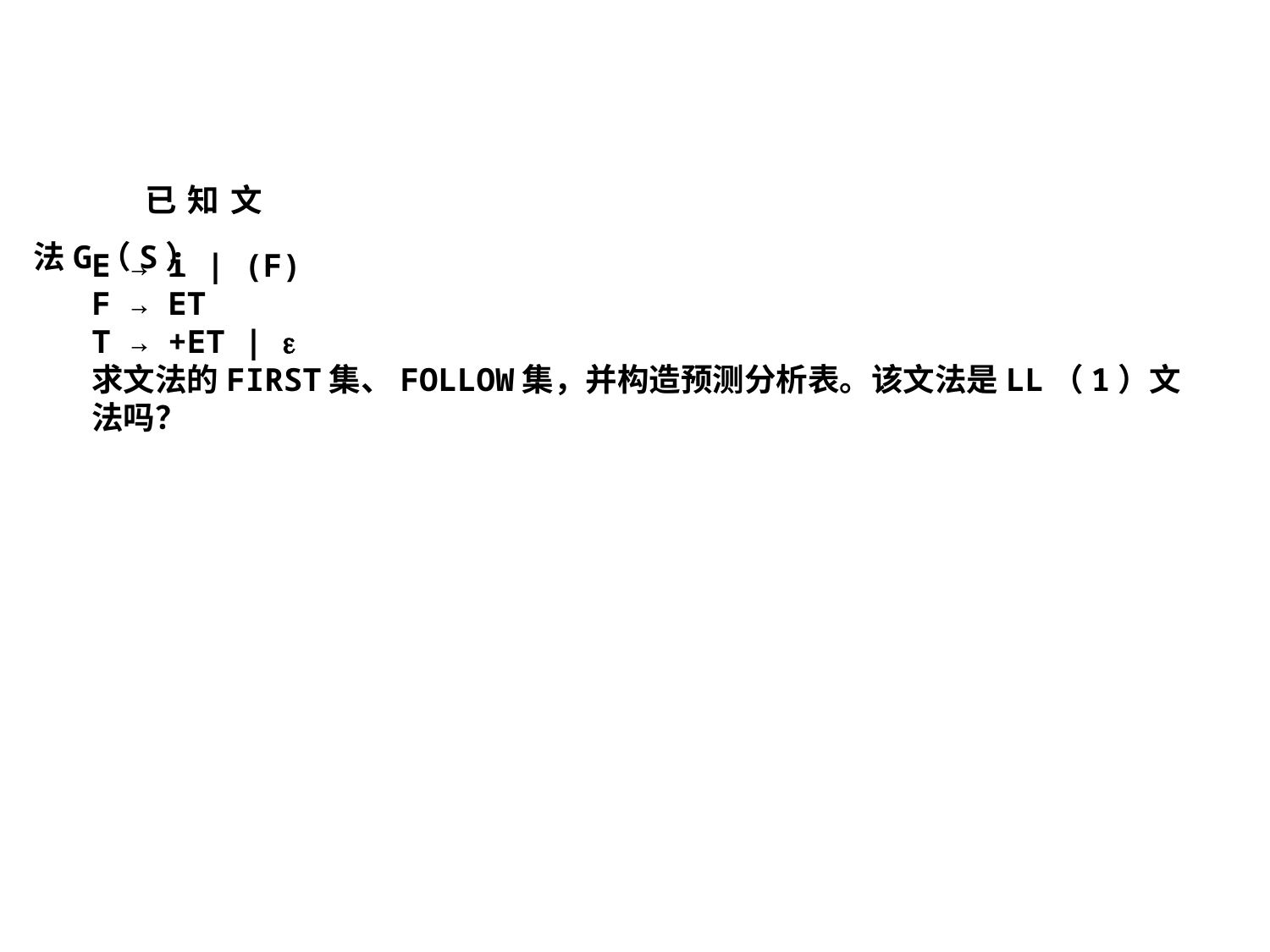

已知文法G（S）
E → i | (F)
F → ET
T → +ET | ε
求文法的FIRST集、FOLLOW集，并构造预测分析表。该文法是LL（1）文法吗？